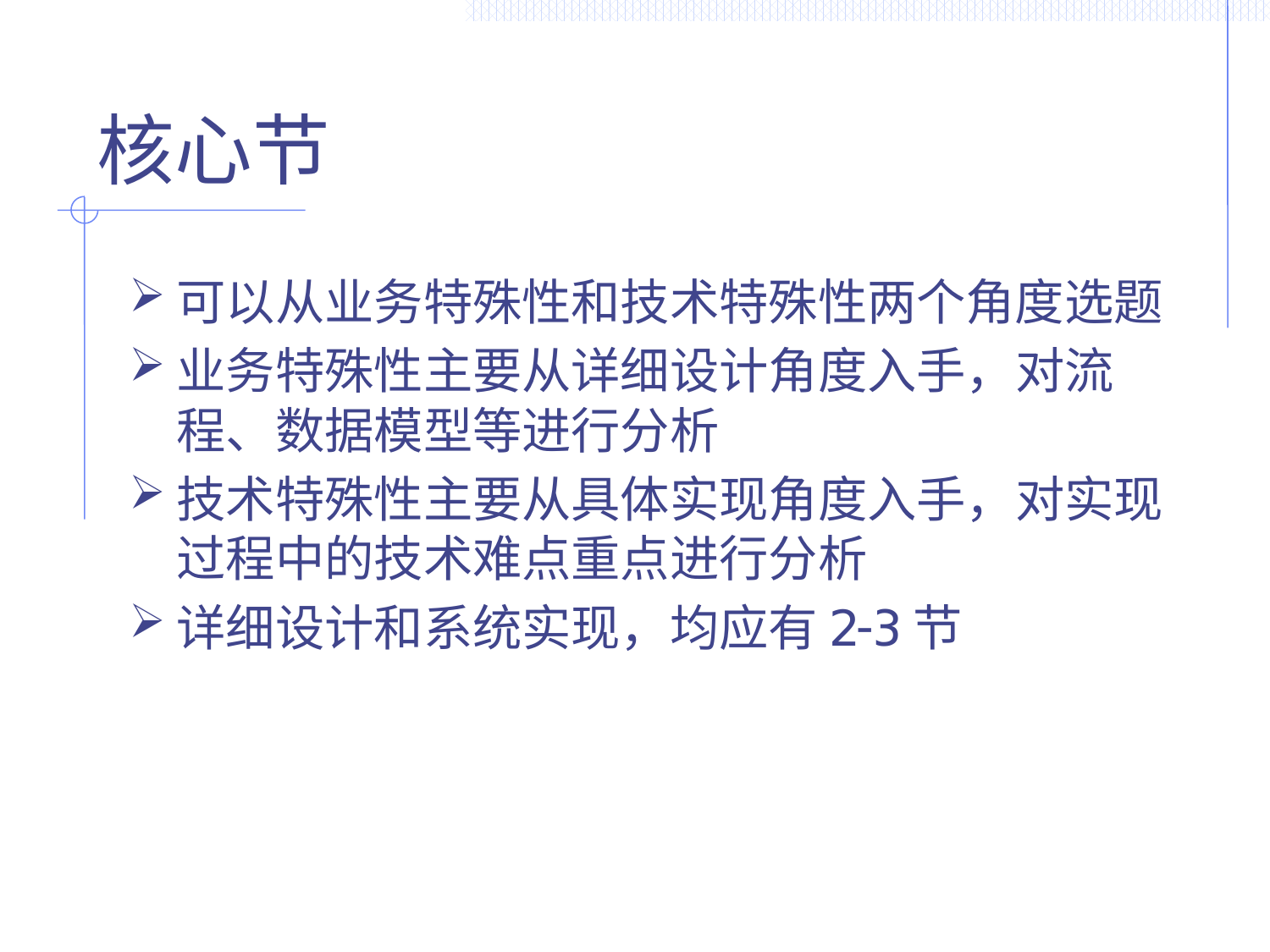

# 核心节
可以从业务特殊性和技术特殊性两个角度选题
业务特殊性主要从详细设计角度入手，对流程、数据模型等进行分析
技术特殊性主要从具体实现角度入手，对实现过程中的技术难点重点进行分析
详细设计和系统实现，均应有2-3节